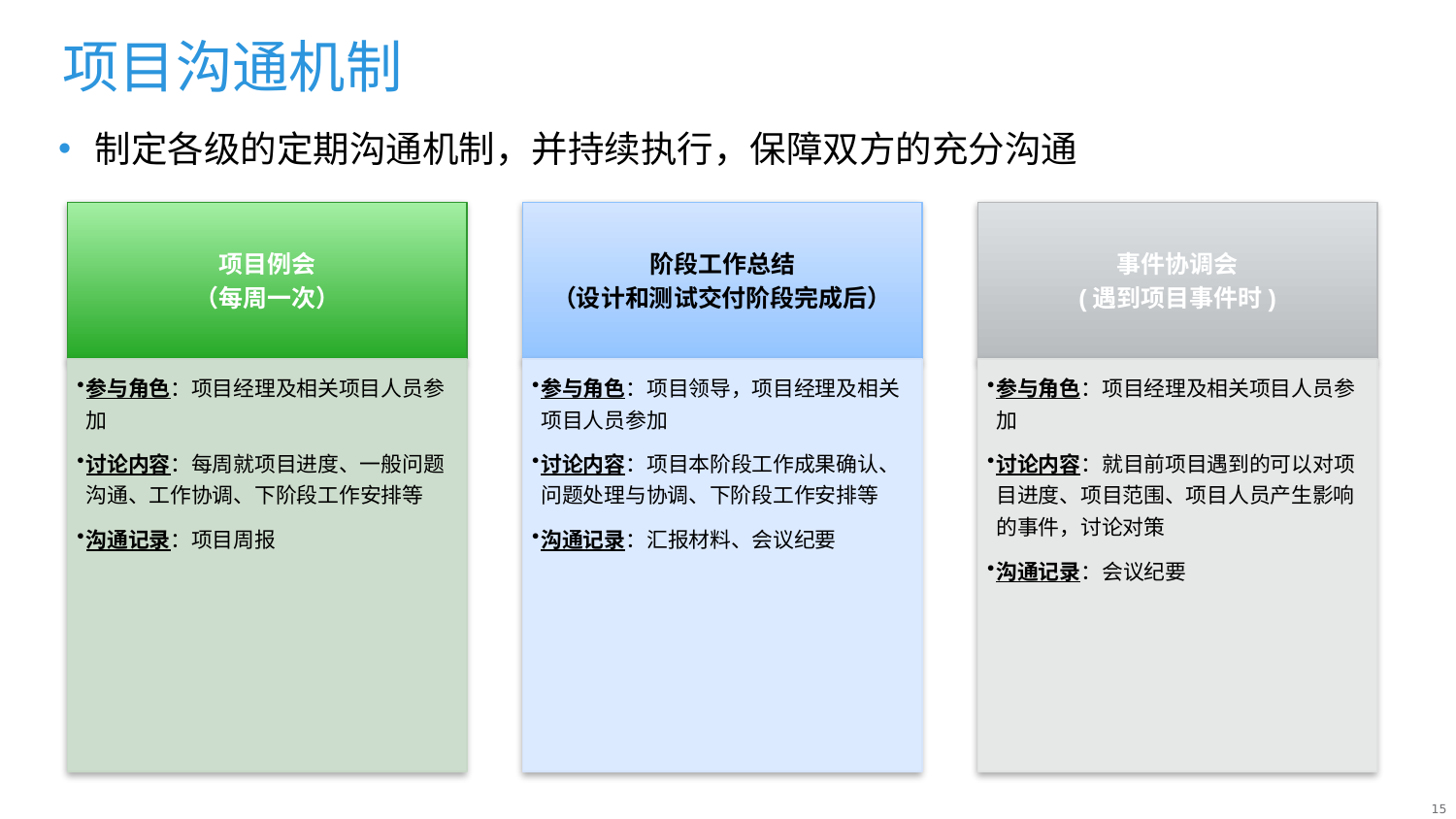

# 项目沟通机制
制定各级的定期沟通机制，并持续执行，保障双方的充分沟通
项目例会
（每周一次）
阶段工作总结
（设计和测试交付阶段完成后）
事件协调会
(遇到项目事件时)
参与角色：项目经理及相关项目人员参加
讨论内容：每周就项目进度、一般问题沟通、工作协调、下阶段工作安排等
沟通记录：项目周报
参与角色：项目领导，项目经理及相关项目人员参加
讨论内容：项目本阶段工作成果确认、问题处理与协调、下阶段工作安排等
沟通记录：汇报材料、会议纪要
参与角色：项目经理及相关项目人员参加
讨论内容：就目前项目遇到的可以对项目进度、项目范围、项目人员产生影响的事件，讨论对策
沟通记录：会议纪要